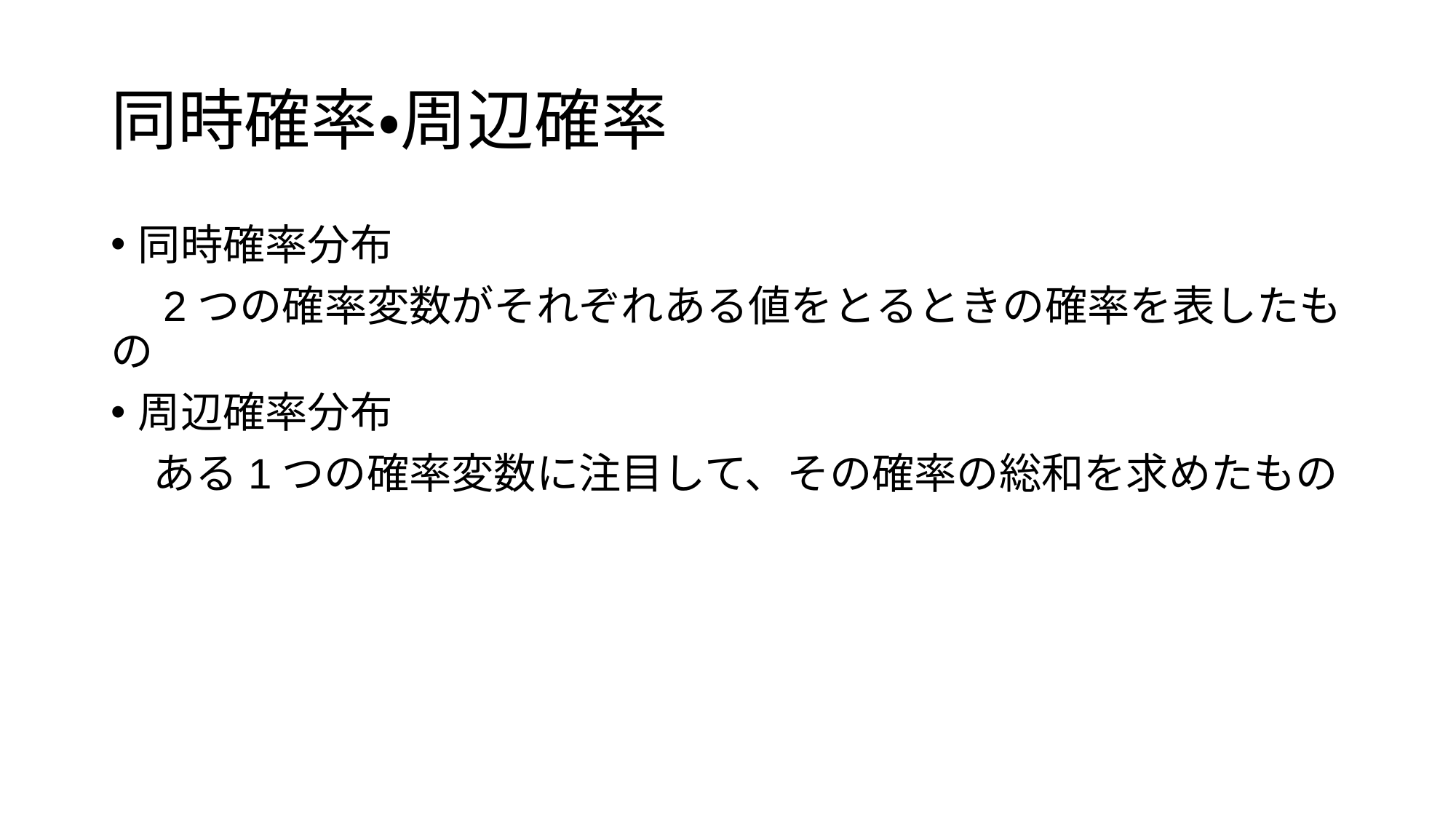

# 同時確率・周辺確率
同時確率分布
　2つの確率変数がそれぞれある値をとるときの確率を表したもの
周辺確率分布
　ある1つの確率変数に注目して、その確率の総和を求めたもの